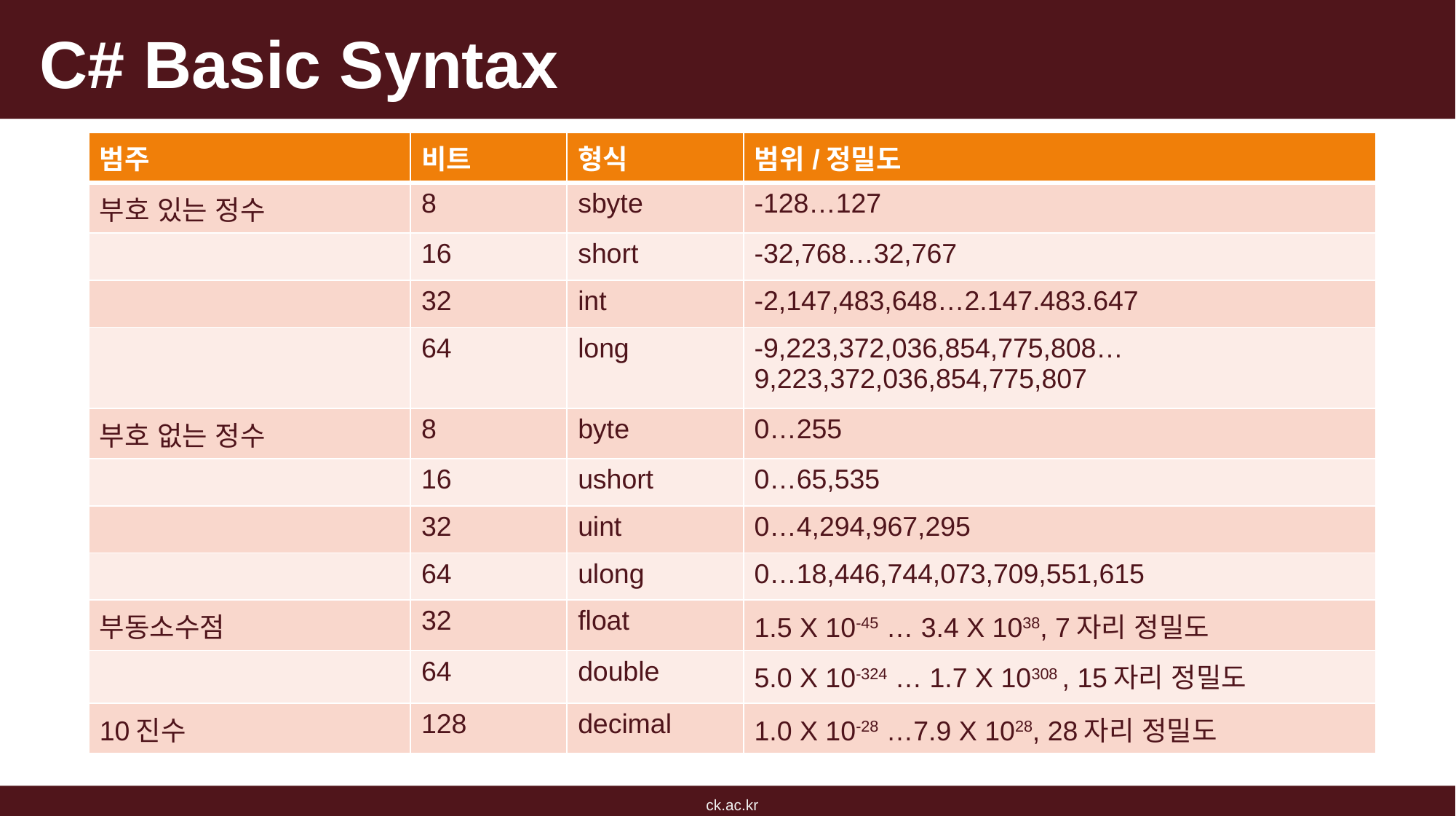

# C# Basic Syntax
| 범주 | 비트 | 형식 | 범위/정밀도 |
| --- | --- | --- | --- |
| 부호 있는 정수 | 8 | sbyte | -128…127 |
|  | 16 | short | -32,768…32,767 |
|  | 32 | int | -2,147,483,648…2.147.483.647 |
|  | 64 | long | -9,223,372,036,854,775,808… 9,223,372,036,854,775,807 |
| 부호 없는 정수 | 8 | byte | 0…255 |
|  | 16 | ushort | 0…65,535 |
|  | 32 | uint | 0…4,294,967,295 |
|  | 64 | ulong | 0…18,446,744,073,709,551,615 |
| 부동소수점 | 32 | float | 1.5 X 10-45 … 3.4 X 1038, 7자리 정밀도 |
|  | 64 | double | 5.0 X 10-324 … 1.7 X 10308 , 15자리 정밀도 |
| 10진수 | 128 | decimal | 1.0 X 10-28 …7.9 X 1028, 28자리 정밀도 |
ck.ac.kr